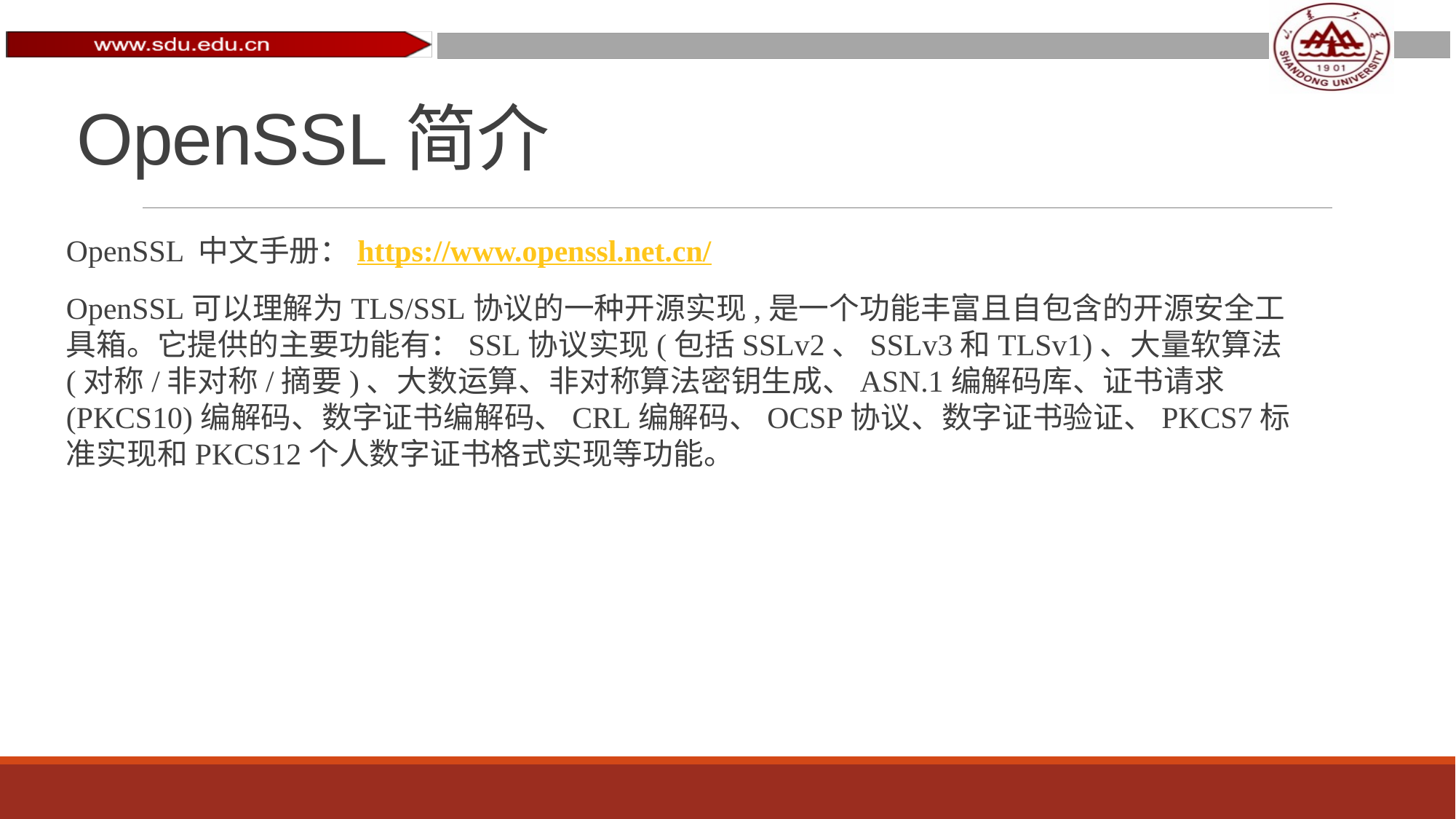

# OpenSSL简介
OpenSSL 中文手册：https://www.openssl.net.cn/
OpenSSL可以理解为TLS/SSL协议的一种开源实现,是一个功能丰富且自包含的开源安全工具箱。它提供的主要功能有：SSL协议实现(包括SSLv2、SSLv3和TLSv1)、大量软算法(对称/非对称/摘要)、大数运算、非对称算法密钥生成、ASN.1编解码库、证书请求(PKCS10)编解码、数字证书编解码、CRL编解码、OCSP协议、数字证书验证、PKCS7标准实现和PKCS12个人数字证书格式实现等功能。